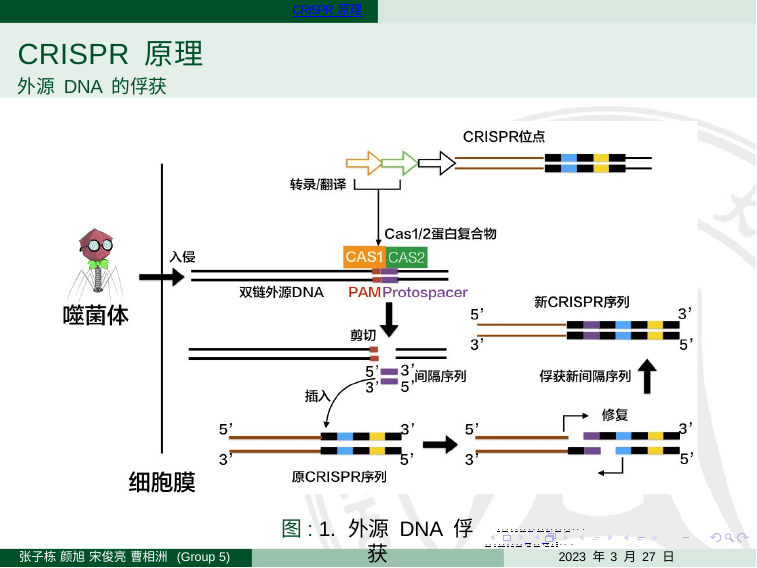

CRISPR 原理
CRISPR 原理
外源 DNA 的俘获

图: 1. 外源 DNA 俘获
CRISPR decade
. . . . . . . . . . . . . . . . . . . .
. . . . . . . . . . . . . . . . . . . .
2023 年 3 月 27 日	6 / 22

张子栋 颜旭 宋俊亮 曹相洲 (Group 5)